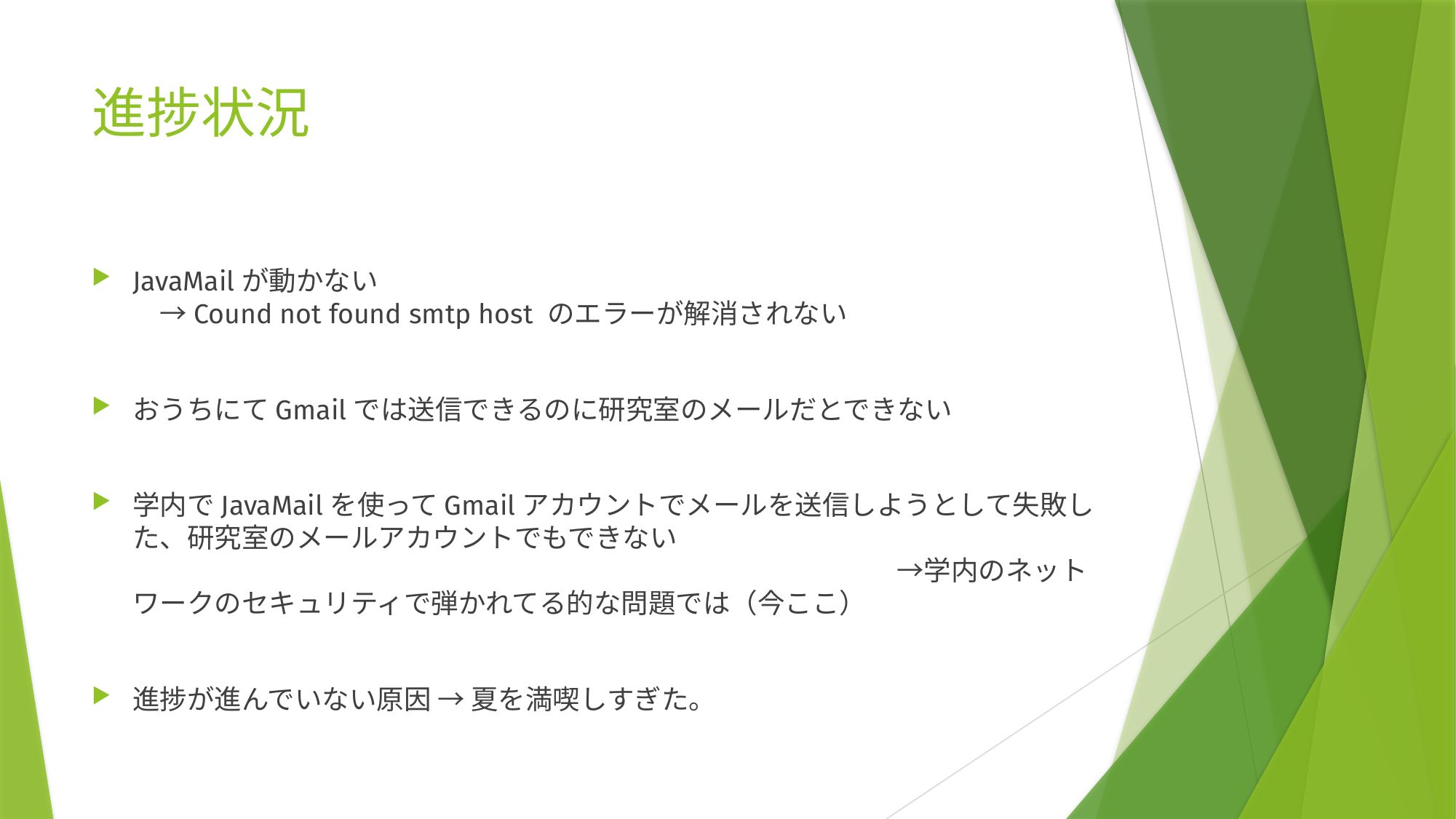

# 進捗状況
JavaMailが動かない　　　　　　　　　　　　　　　　　　　　　　　　　　　→Cound not found smtp host のエラーが解消されない

おうちにてGmailでは送信できるのに研究室のメールだとできない

学内でJavaMailを使ってGmailアカウントでメールを送信しようとして失敗した、研究室のメールアカウントでもできない　　　　　　　　　　　　　　　　　　　　　　　　　　　　　　　　　　　　　　　　　　　→学内のネットワークのセキュリティで弾かれてる的な問題では（今ここ）

進捗が進んでいない原因 → 夏を満喫しすぎた。